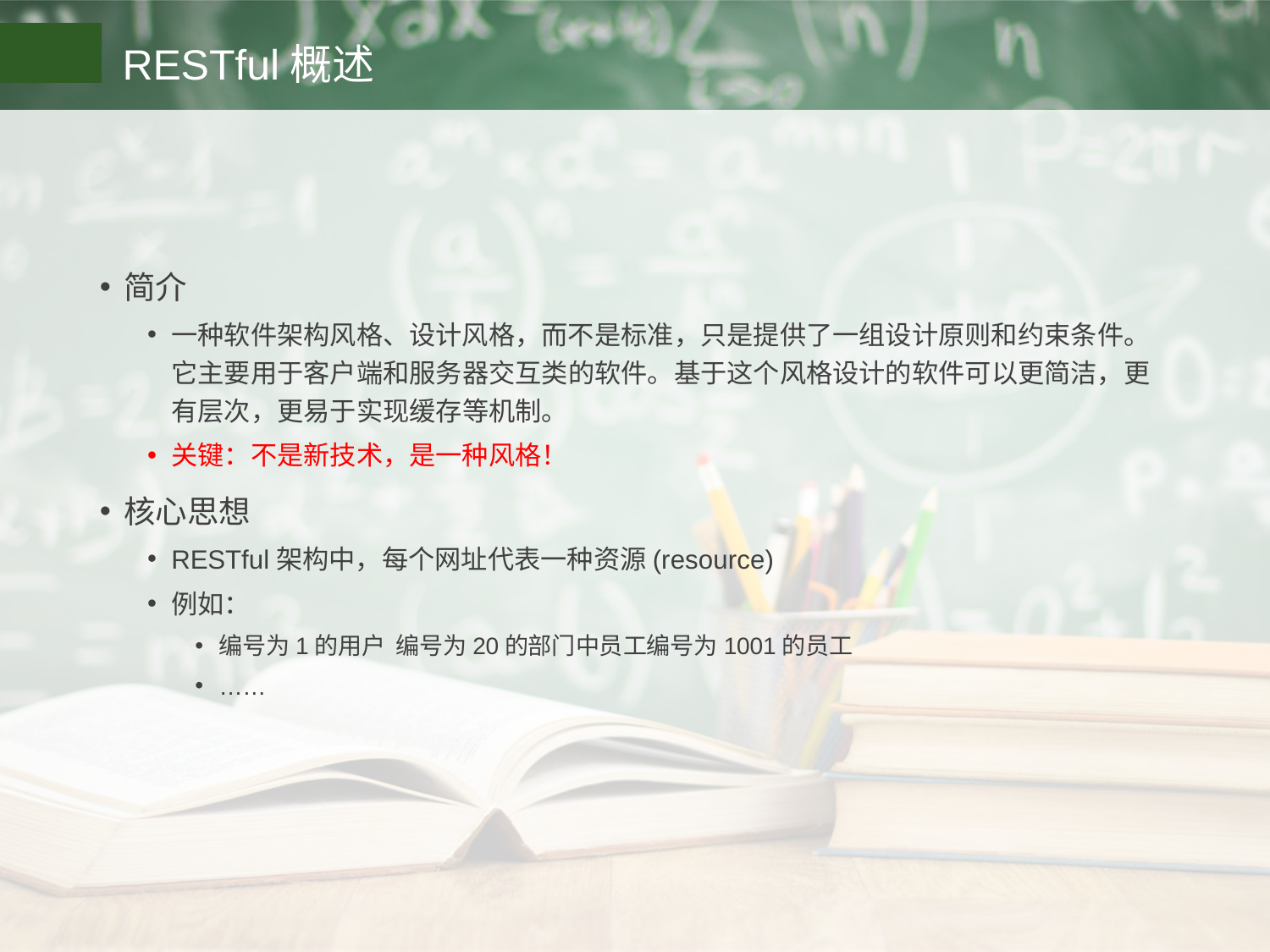

# RESTful概述
简介
一种软件架构风格、设计风格，而不是标准，只是提供了一组设计原则和约束条件。它主要用于客户端和服务器交互类的软件。基于这个风格设计的软件可以更简洁，更有层次，更易于实现缓存等机制。
关键：不是新技术，是一种风格！
核心思想
RESTful架构中，每个网址代表一种资源(resource)
例如：
编号为1的用户  编号为20的部门中员工编号为1001的员工
……